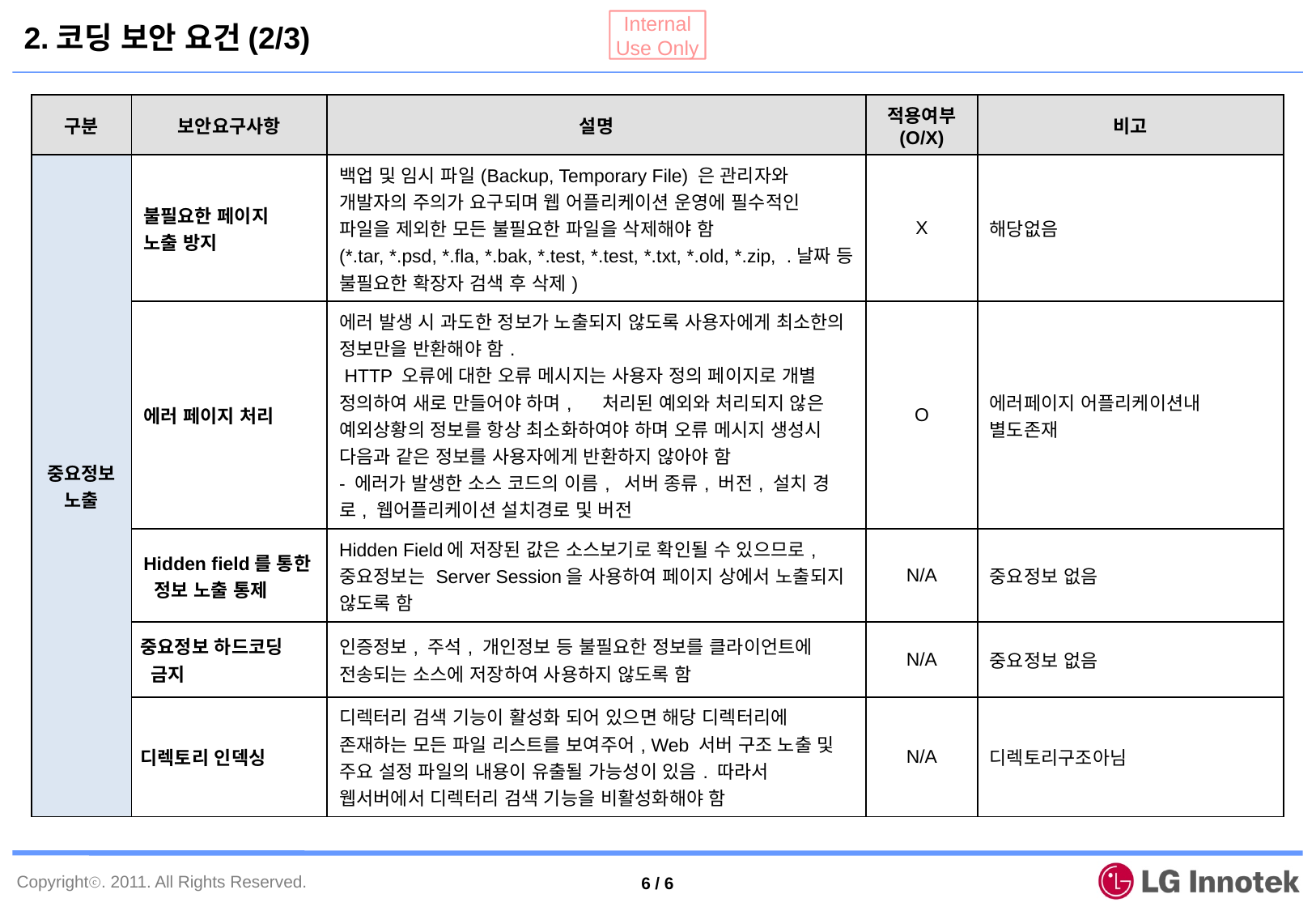

2.코딩 보안 요건(2/3)
| 구분 | 보안요구사항 | 설명 | 적용여부 (O/X) | 비고 |
| --- | --- | --- | --- | --- |
| 중요정보 노출 | 불필요한 페이지 노출 방지 | 백업 및 임시 파일(Backup, Temporary File) 은 관리자와 개발자의 주의가 요구되며 웹 어플리케이션 운영에 필수적인 파일을 제외한 모든 불필요한 파일을 삭제해야 함 (\*.tar, \*.psd, \*.fla, \*.bak, \*.test, \*.test, \*.txt, \*.old, \*.zip, .날짜 등 불필요한 확장자 검색 후 삭제) | X | 해당없음 |
|  | 에러 페이지 처리 | 에러 발생 시 과도한 정보가 노출되지 않도록 사용자에게 최소한의 정보만을 반환해야 함. HTTP 오류에 대한 오류 메시지는 사용자 정의 페이지로 개별 정의하여 새로 만들어야 하며, 처리된 예외와 처리되지 않은 예외상황의 정보를 항상 최소화하여야 하며 오류 메시지 생성시 다음과 같은 정보를 사용자에게 반환하지 않아야 함 - 에러가 발생한 소스 코드의 이름, 서버 종류, 버전, 설치 경로, 웹어플리케이션 설치경로 및 버전 | O | 에러페이지 어플리케이션내 별도존재 |
|  | Hidden field를 통한 정보 노출 통제 | Hidden Field에 저장된 값은 소스보기로 확인될 수 있으므로, 중요정보는 Server Session을 사용하여 페이지 상에서 노출되지 않도록 함 | N/A | 중요정보 없음 |
|  | 중요정보 하드코딩 금지 | 인증정보, 주석, 개인정보 등 불필요한 정보를 클라이언트에 전송되는 소스에 저장하여 사용하지 않도록 함 | N/A | 중요정보 없음 |
|  | 디렉토리 인덱싱 | 디렉터리 검색 기능이 활성화 되어 있으면 해당 디렉터리에 존재하는 모든 파일 리스트를 보여주어, Web 서버 구조 노출 및 주요 설정 파일의 내용이 유출될 가능성이 있음. 따라서 웹서버에서 디렉터리 검색 기능을 비활성화해야 함 | N/A | 디렉토리구조아님 |